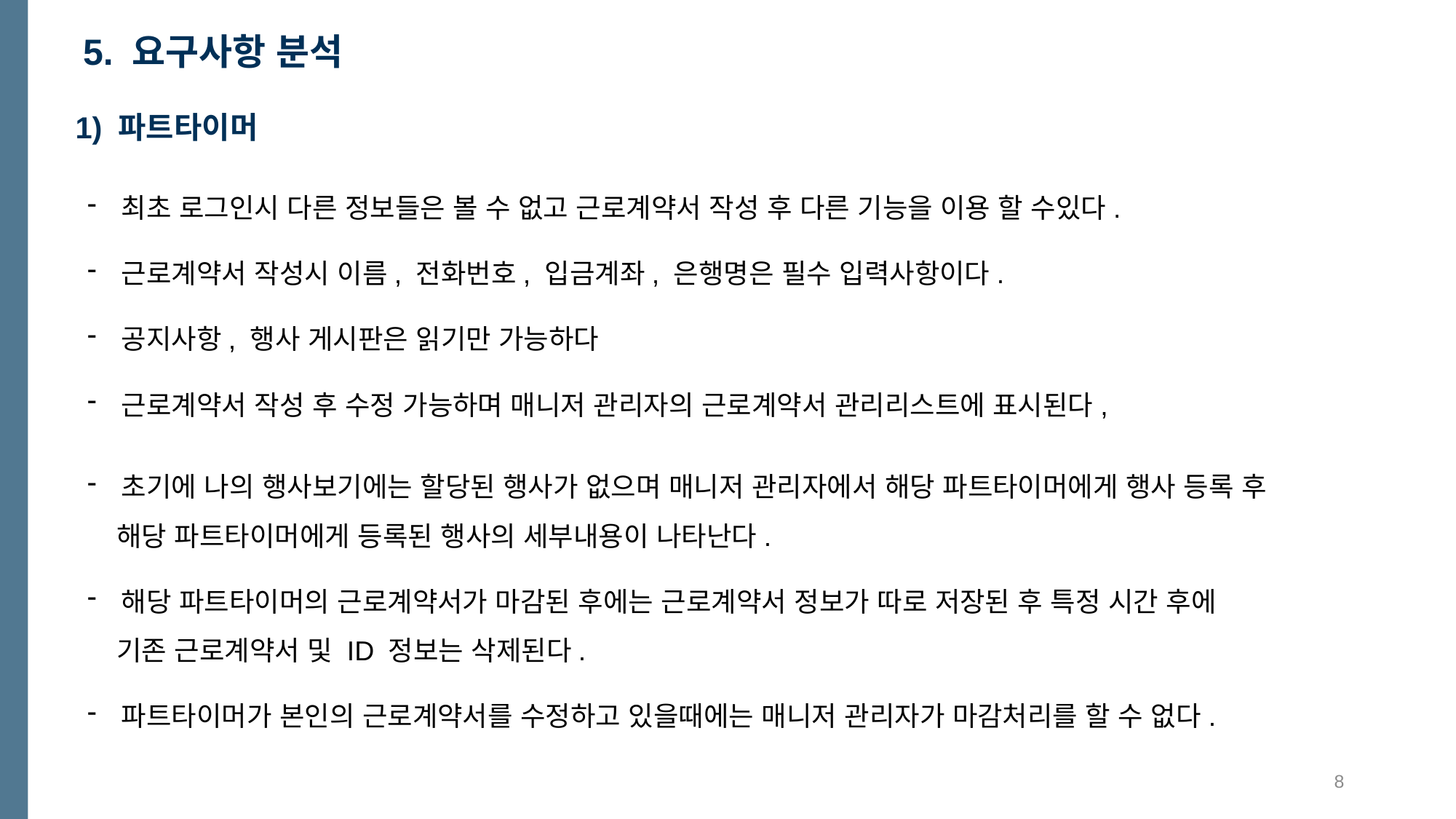

5. 요구사항 분석
1) 파트타이머
최초 로그인시 다른 정보들은 볼 수 없고 근로계약서 작성 후 다른 기능을 이용 할 수있다.

근로계약서 작성시 이름, 전화번호, 입금계좌, 은행명은 필수 입력사항이다.

공지사항, 행사 게시판은 읽기만 가능하다

근로계약서 작성 후 수정 가능하며 매니저 관리자의 근로계약서 관리리스트에 표시된다,

초기에 나의 행사보기에는 할당된 행사가 없으며 매니저 관리자에서 해당 파트타이머에게 행사 등록 후
   해당 파트타이머에게 등록된 행사의 세부내용이 나타난다.

해당 파트타이머의 근로계약서가 마감된 후에는 근로계약서 정보가 따로 저장된 후 특정 시간 후에
   기존 근로계약서 및 ID 정보는 삭제된다.

파트타이머가 본인의 근로계약서를 수정하고 있을때에는 매니저 관리자가 마감처리를 할 수 없다.

8